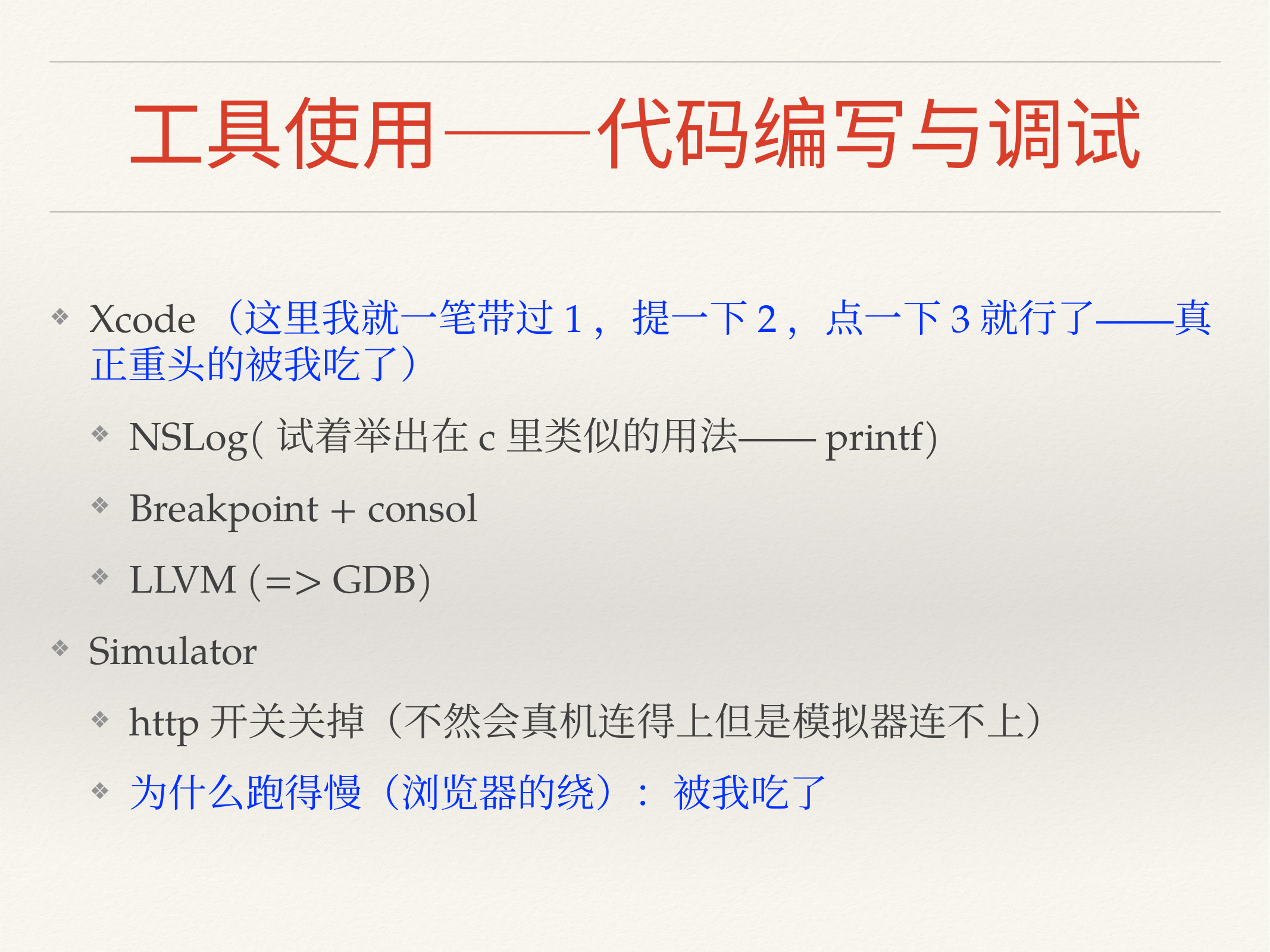

# 工具使用——代码编写与调试
Xcode（这里我就一笔带过1，提一下2，点一下3就行了——真正重头的被我吃了）
NSLog(试着举出在c里类似的用法——printf)
Breakpoint + consol
LLVM (=> GDB)
Simulator
http开关关掉（不然会真机连得上但是模拟器连不上）
为什么跑得慢（浏览器的绕）：被我吃了